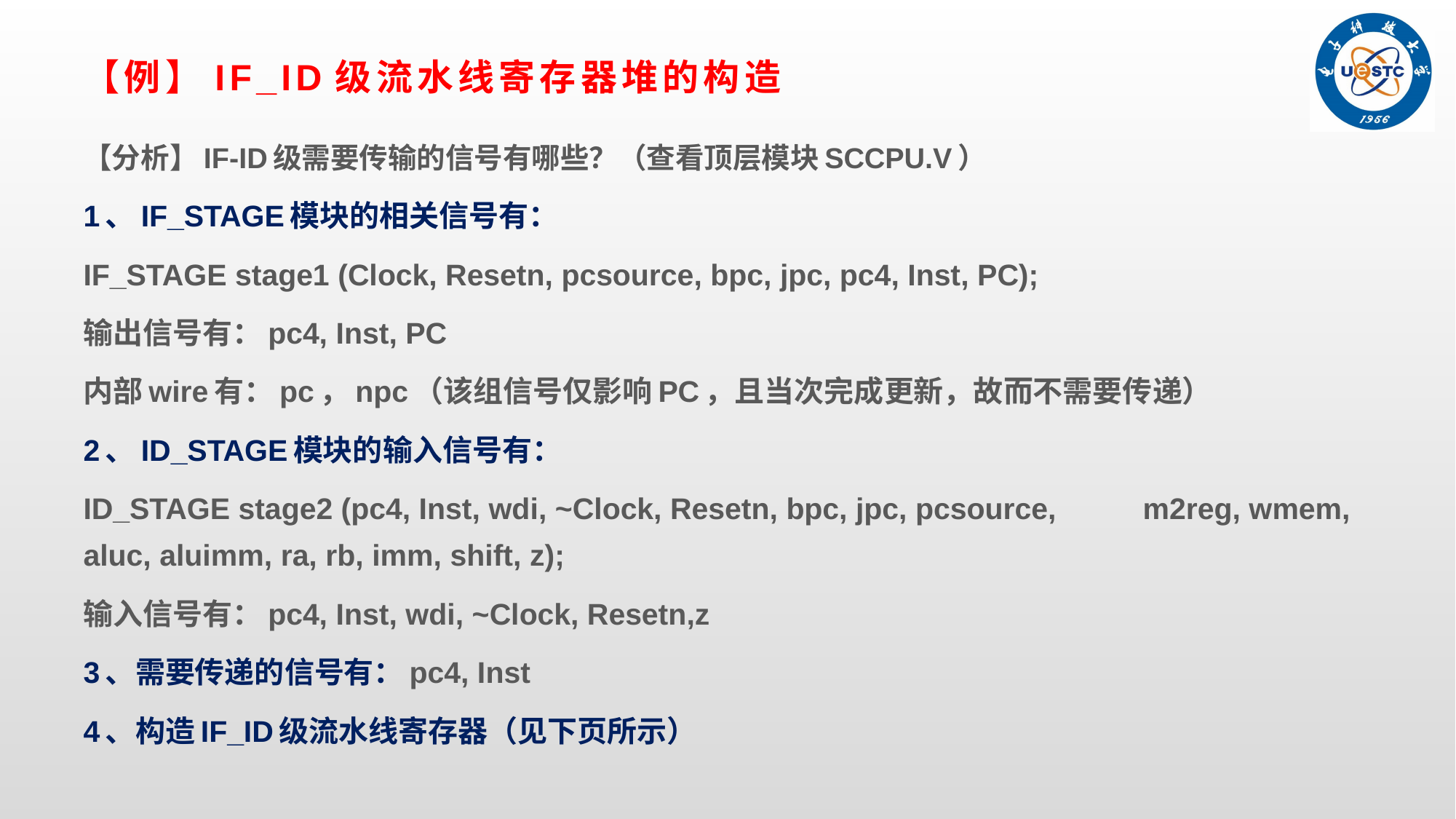

# 【例】IF_ID级流水线寄存器堆的构造
【分析】IF-ID级需要传输的信号有哪些？（查看顶层模块SCCPU.V）
1、IF_STAGE模块的相关信号有：
IF_STAGE stage1 (Clock, Resetn, pcsource, bpc, jpc, pc4, Inst, PC);
输出信号有：pc4, Inst, PC
内部wire有：pc，npc（该组信号仅影响PC，且当次完成更新，故而不需要传递）
2、ID_STAGE模块的输入信号有：
ID_STAGE stage2 (pc4, Inst, wdi, ~Clock, Resetn, bpc, jpc, pcsource,				   m2reg, wmem, aluc, aluimm, ra, rb, imm, shift, z);
输入信号有：pc4, Inst, wdi, ~Clock, Resetn,z
3、需要传递的信号有：pc4, Inst
4、构造IF_ID级流水线寄存器（见下页所示）